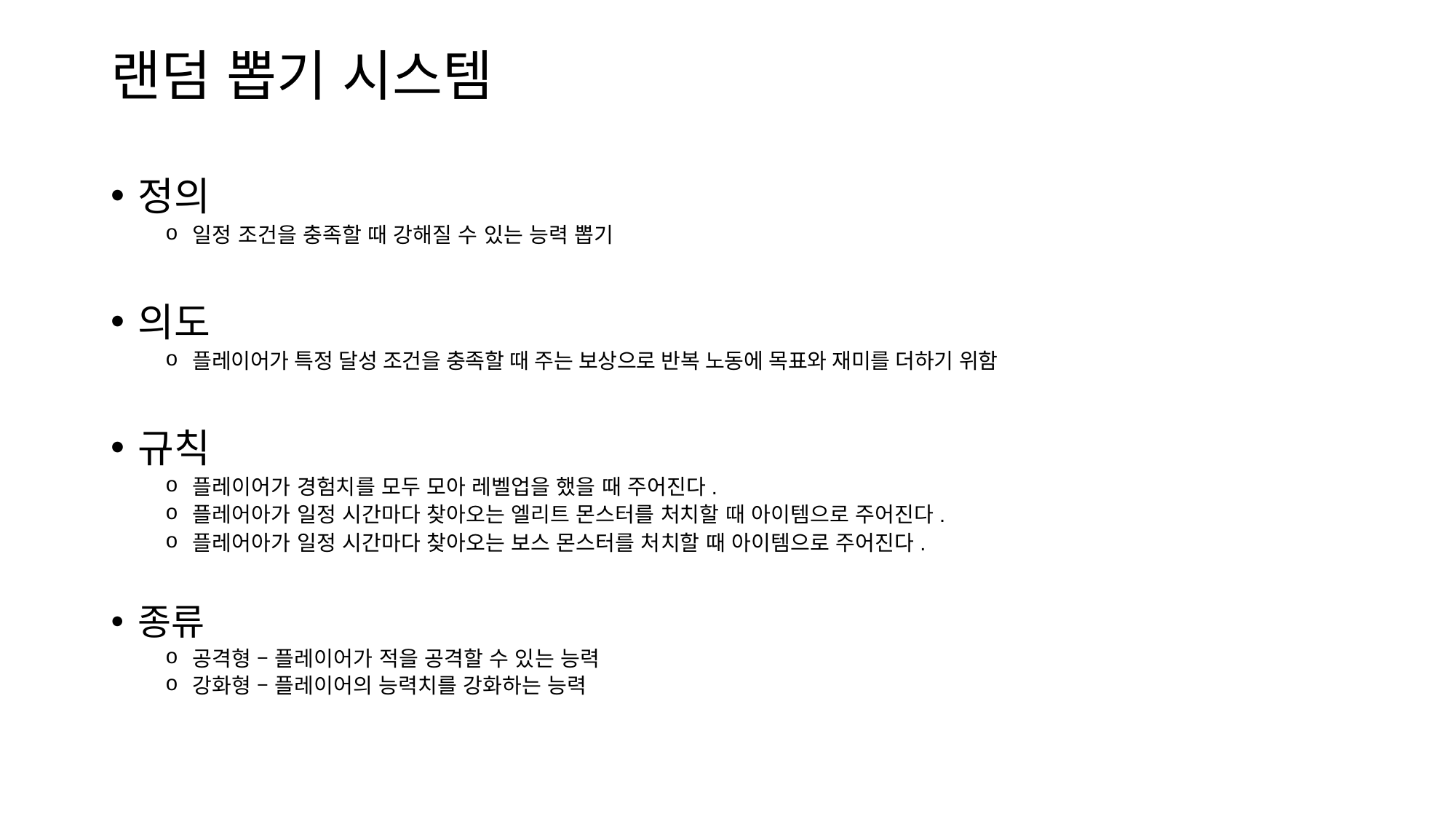

# 랜덤 뽑기 시스템
정의
일정 조건을 충족할 때 강해질 수 있는 능력 뽑기

의도
플레이어가 특정 달성 조건을 충족할 때 주는 보상으로 반복 노동에 목표와 재미를 더하기 위함

규칙
플레이어가 경험치를 모두 모아 레벨업을 했을 때 주어진다.
플레어아가 일정 시간마다 찾아오는 엘리트 몬스터를 처치할 때 아이템으로 주어진다.
플레어아가 일정 시간마다 찾아오는 보스 몬스터를 처치할 때 아이템으로 주어진다.

종류
공격형 – 플레이어가 적을 공격할 수 있는 능력
강화형 – 플레이어의 능력치를 강화하는 능력